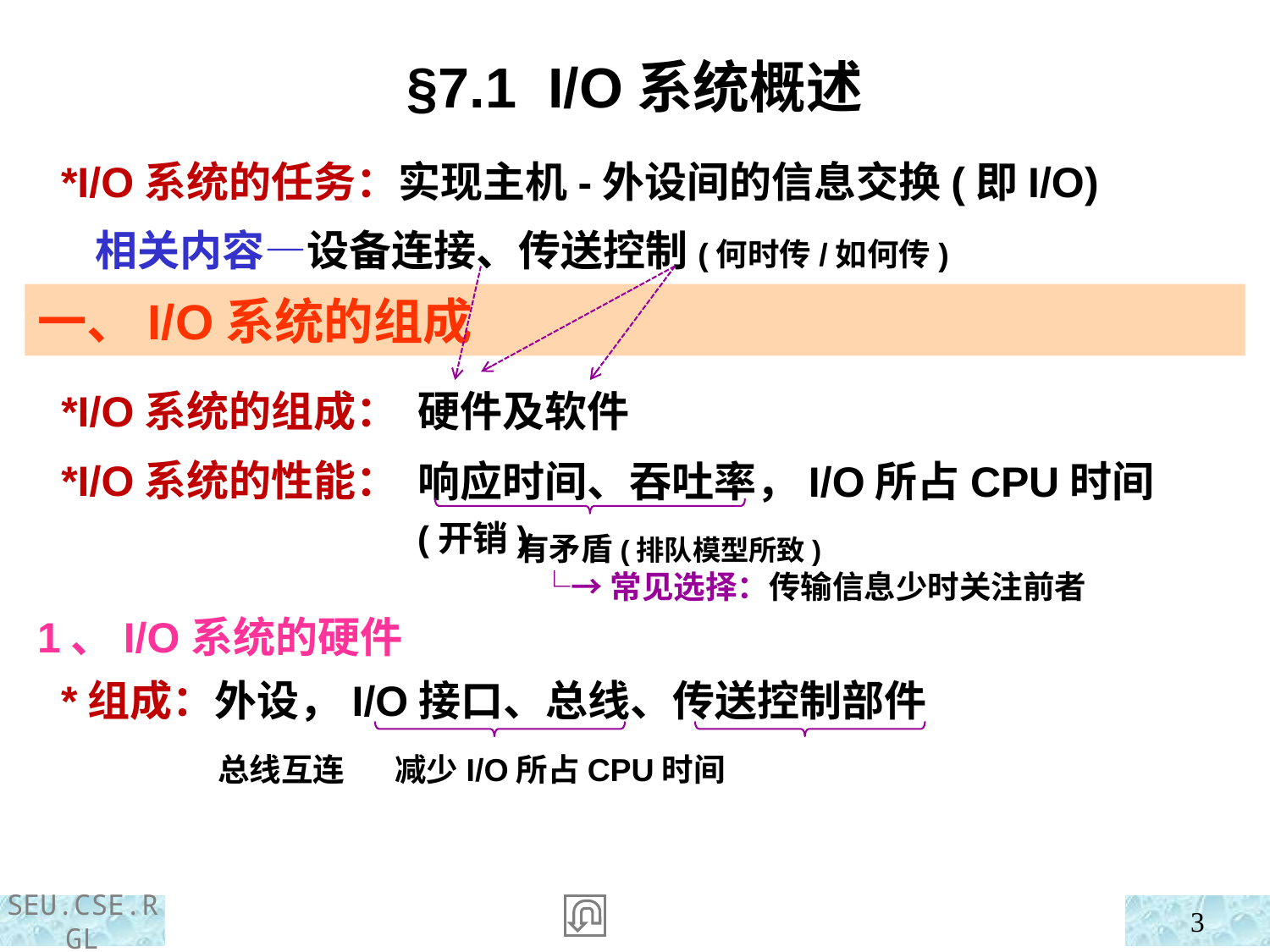

§7.1  I/O系统概述
  *I/O系统的任务：实现主机-外设间的信息交换(即I/O)
     相关内容—设备连接、传送控制(何时传/如何传)
一、I/O系统的组成
  *I/O系统的组成：
  *I/O系统的性能：
硬件及软件
响应时间、吞吐率，I/O所占CPU时间(开销)

有矛盾(排队模型所致)
   └→常见选择：传输信息少时关注前者
1、I/O系统的硬件
  *组成：外设，I/O接口、总线、传送控制部件
                        总线互连       减少I/O所占CPU时间

3